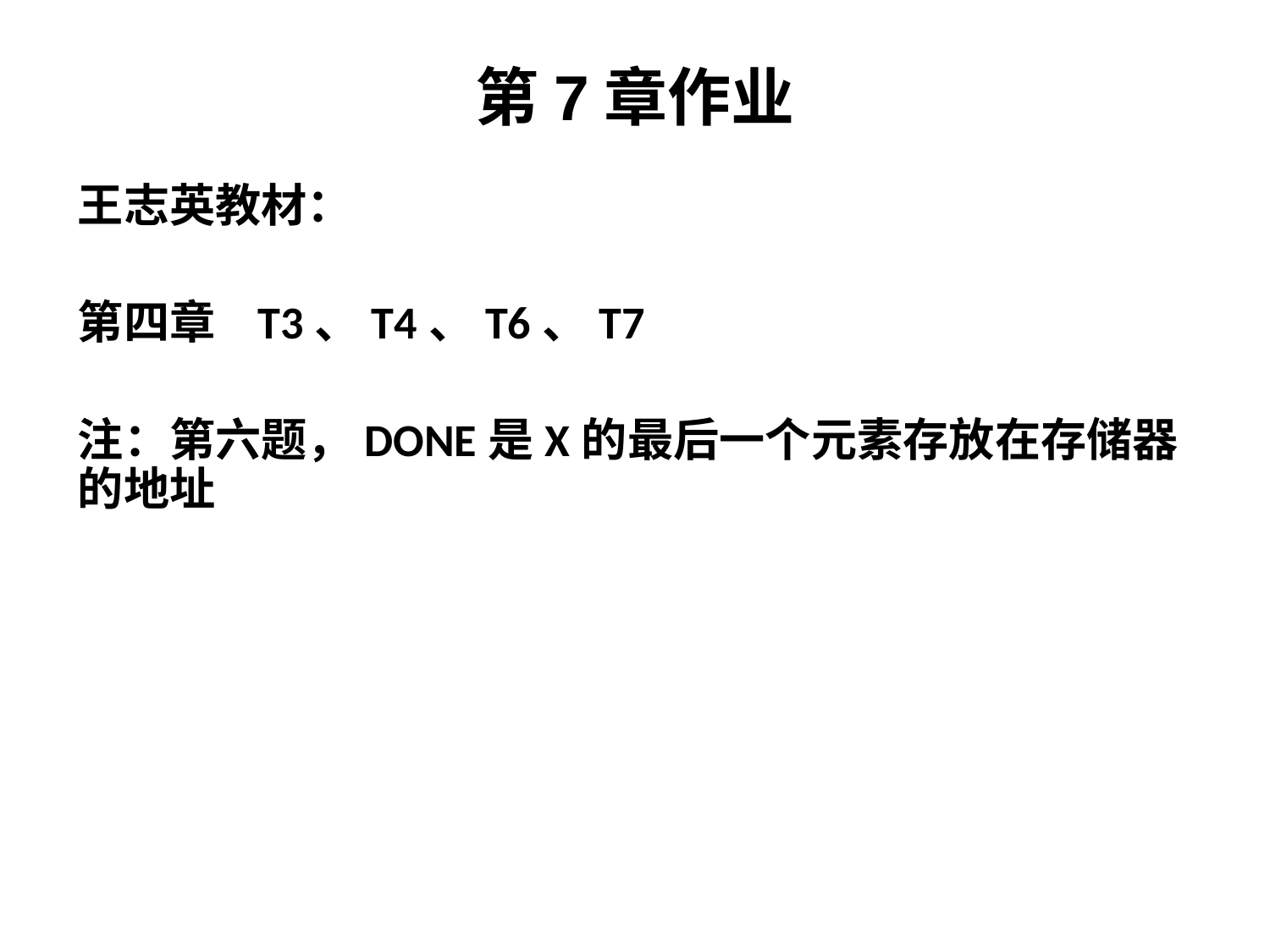

第7章作业
王志英教材：

第四章   T3、T4、T6、T7

注：第六题，DONE是X的最后一个元素存放在存储器的地址